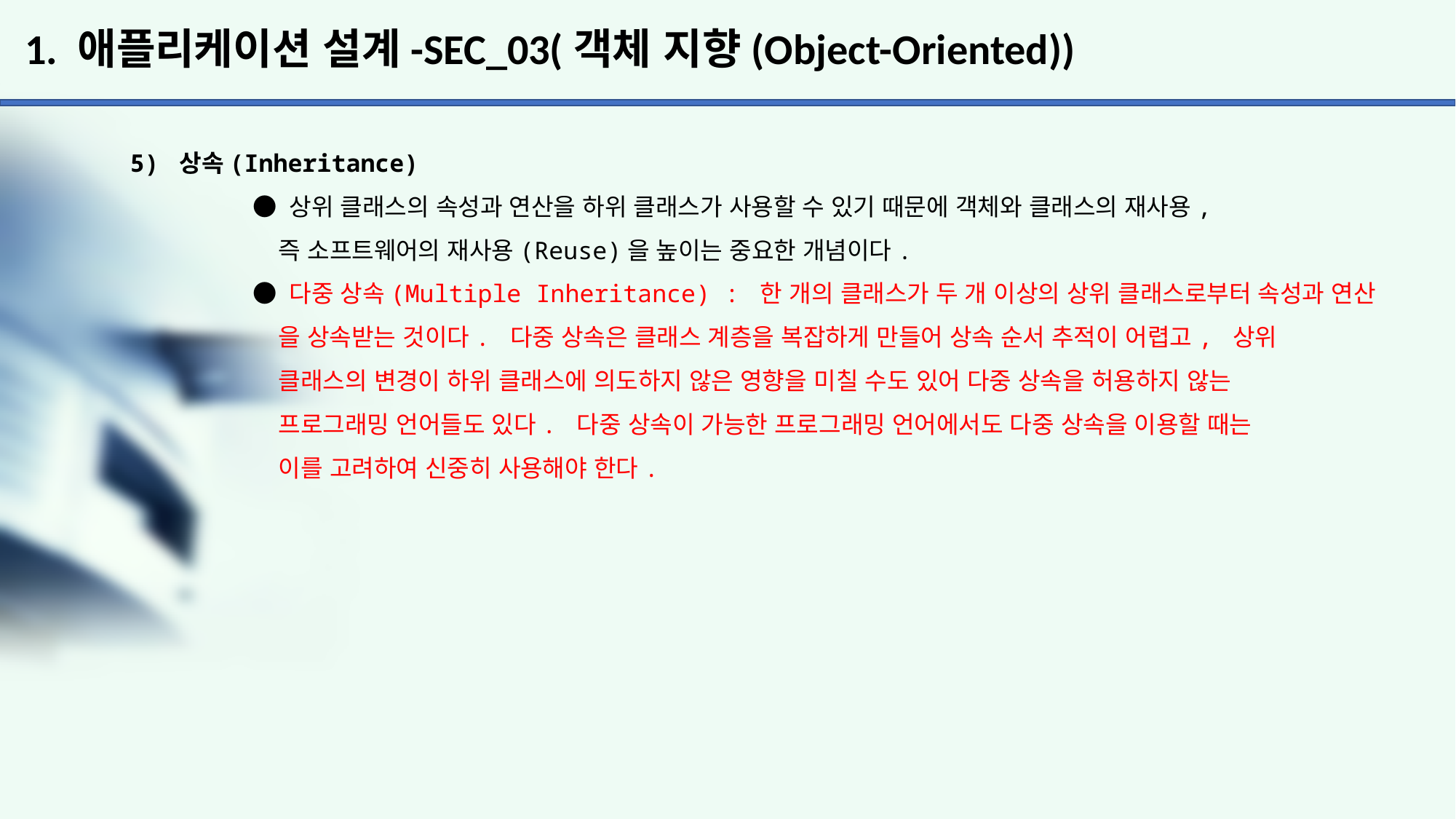

# 1. 애플리케이션 설계-SEC_03(객체 지향(Object-Oriented))
5) 상속(Inheritance)
	  ● 상위 클래스의 속성과 연산을 하위 클래스가 사용할 수 있기 때문에 객체와 클래스의 재사용,
	     즉 소프트웨어의 재사용(Reuse)을 높이는 중요한 개념이다.
	  ● 다중 상속(Multiple Inheritance) : 한 개의 클래스가 두 개 이상의 상위 클래스로부터 속성과 연산
	     을 상속받는 것이다. 다중 상속은 클래스 계층을 복잡하게 만들어 상속 순서 추적이 어렵고, 상위
	     클래스의 변경이 하위 클래스에 의도하지 않은 영향을 미칠 수도 있어 다중 상속을 허용하지 않는
	     프로그래밍 언어들도 있다. 다중 상속이 가능한 프로그래밍 언어에서도 다중 상속을 이용할 때는
	     이를 고려하여 신중히 사용해야 한다.